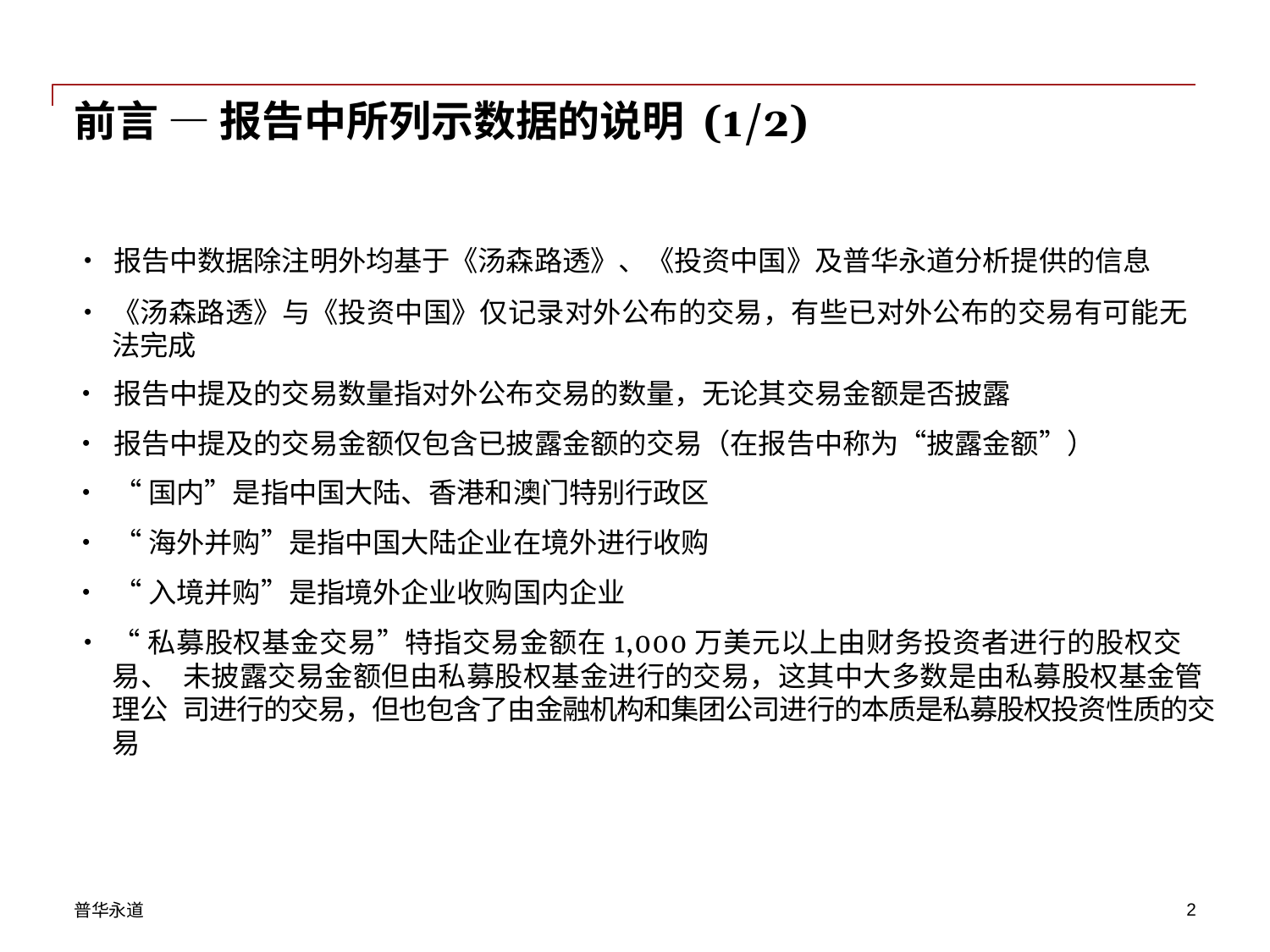

# 前言 — 报告中所列示数据的说明 (1/2)
•	报告中数据除注明外均基于《汤森路透》、《投资中国》及普华永道分析提供的信息
•	《汤森路透》与《投资中国》仅记录对外公布的交易，有些已对外公布的交易有可能无  法完成
•	报告中提及的交易数量指对外公布交易的数量，无论其交易金额是否披露
•	报告中提及的交易金额仅包含已披露金额的交易（在报告中称为“披露金额”）
•	“国内”是指中国大陆、香港和澳门特别行政区
•	“海外并购”是指中国大陆企业在境外进行收购
•	“入境并购”是指境外企业收购国内企业
•	“私募股权基金交易”特指交易金额在1,000万美元以上由财务投资者进行的股权交易、  未披露交易金额但由私募股权基金进行的交易，这其中大多数是由私募股权基金管理公  司进行的交易，但也包含了由金融机构和集团公司进行的本质是私募股权投资性质的交易
普华永道
2